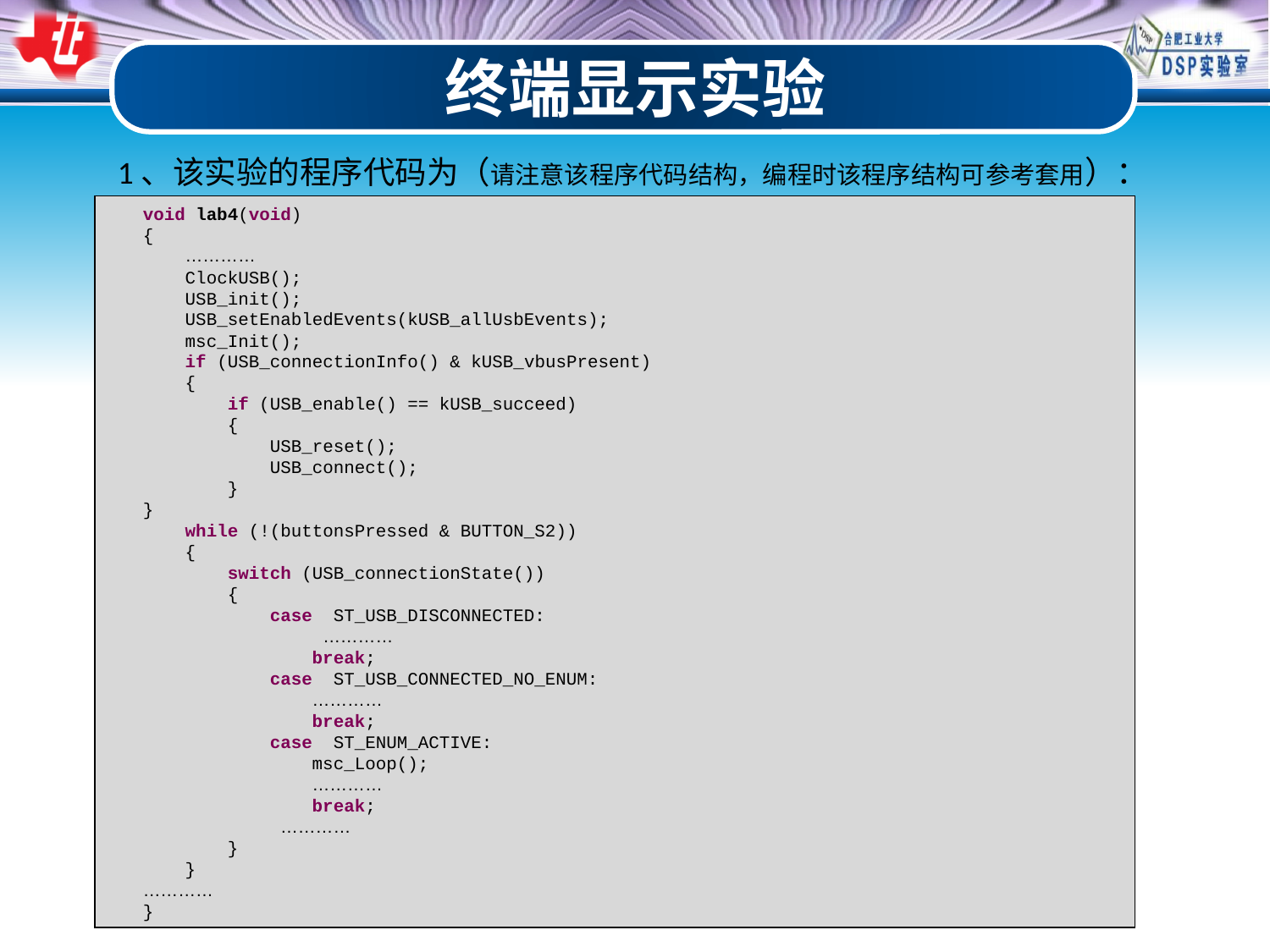

终端显示实验
1、该实验的程序代码为（请注意该程序代码结构，编程时该程序结构可参考套用）：
void lab4(void)
{
    …………
    ClockUSB();
    USB_init();
    USB_setEnabledEvents(kUSB_allUsbEvents);
    msc_Init();
    if (USB_connectionInfo() & kUSB_vbusPresent)
    {
        if (USB_enable() == kUSB_succeed)
        {
            USB_reset();
            USB_connect();
        }
}
    while (!(buttonsPressed & BUTTON_S2))
    {
        switch (USB_connectionState())
        {
            case  ST_USB_DISCONNECTED:
                 …………
                break;
            case  ST_USB_CONNECTED_NO_ENUM:
                …………
                break;
            case  ST_ENUM_ACTIVE:
                msc_Loop();
                …………
                break;
             …………
        }
    }
…………
}